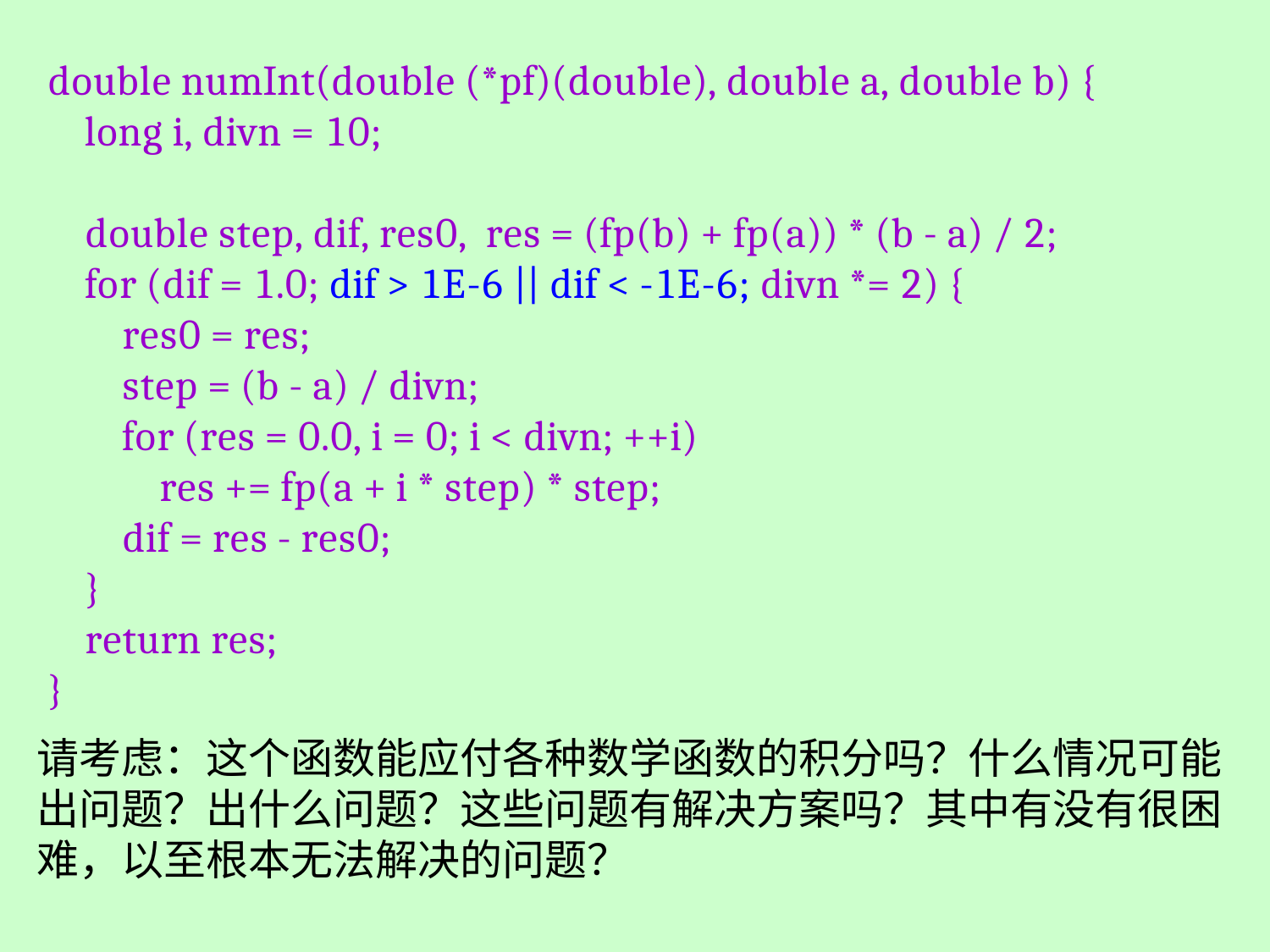

double numInt(double (*pf)(double), double a, double b) {
    long i, divn = 10;

    double step, dif, res0,  res = (fp(b) + fp(a)) * (b - a) / 2;
    for (dif = 1.0; dif > 1E-6 || dif < -1E-6; divn *= 2) {
        res0 = res;
        step = (b - a) / divn;
        for (res = 0.0, i = 0; i < divn; ++i)
            res += fp(a + i * step) * step;
        dif = res - res0;
    }
    return res;
}
请考虑：这个函数能应付各种数学函数的积分吗？什么情况可能出问题？出什么问题？这些问题有解决方案吗？其中有没有很困难，以至根本无法解决的问题？